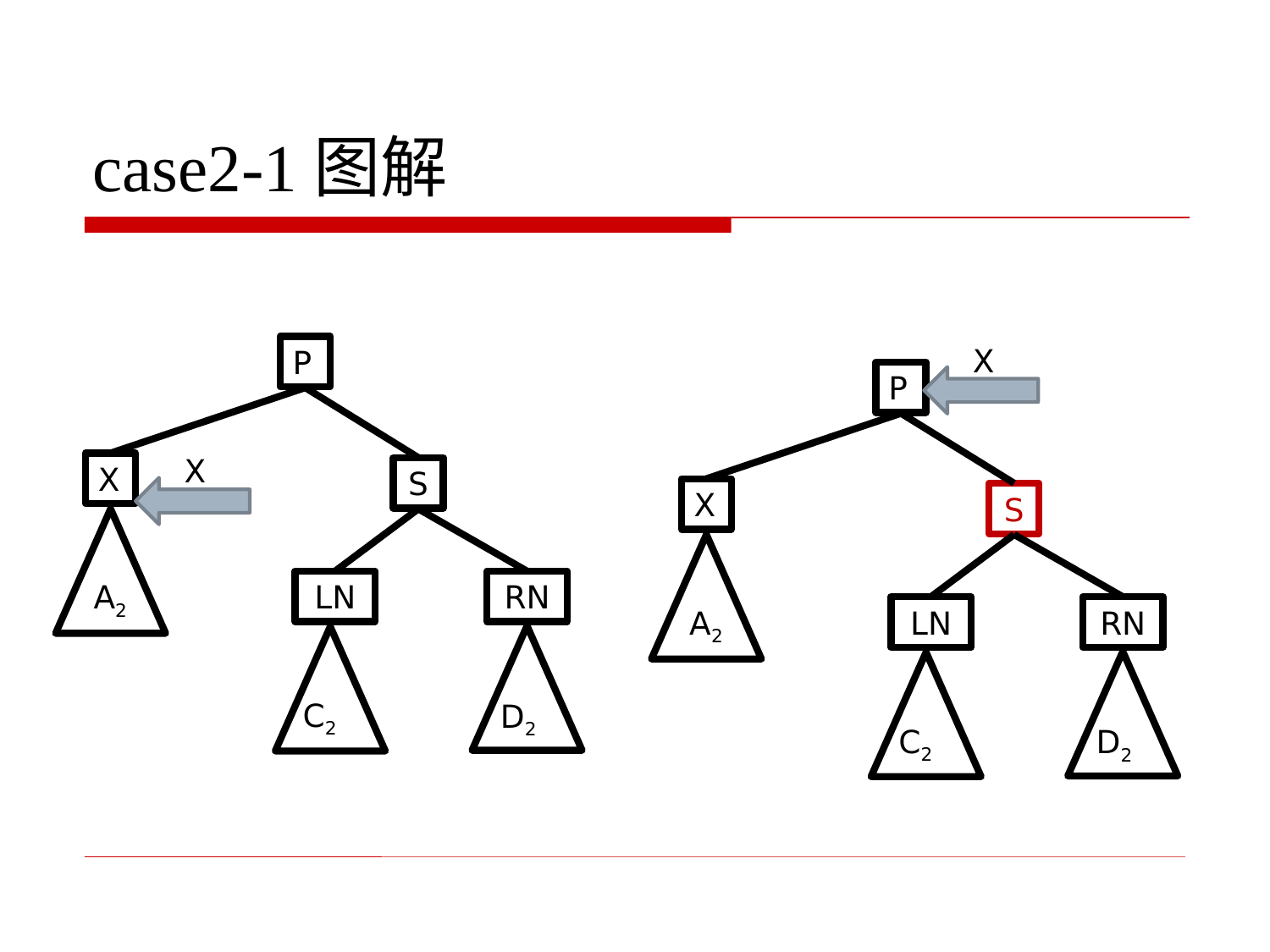

# case2-1图解

X
P
X
S
LN
RN

A2
C2
D2
X

P
X
S
LN
RN

A2
C2
D2